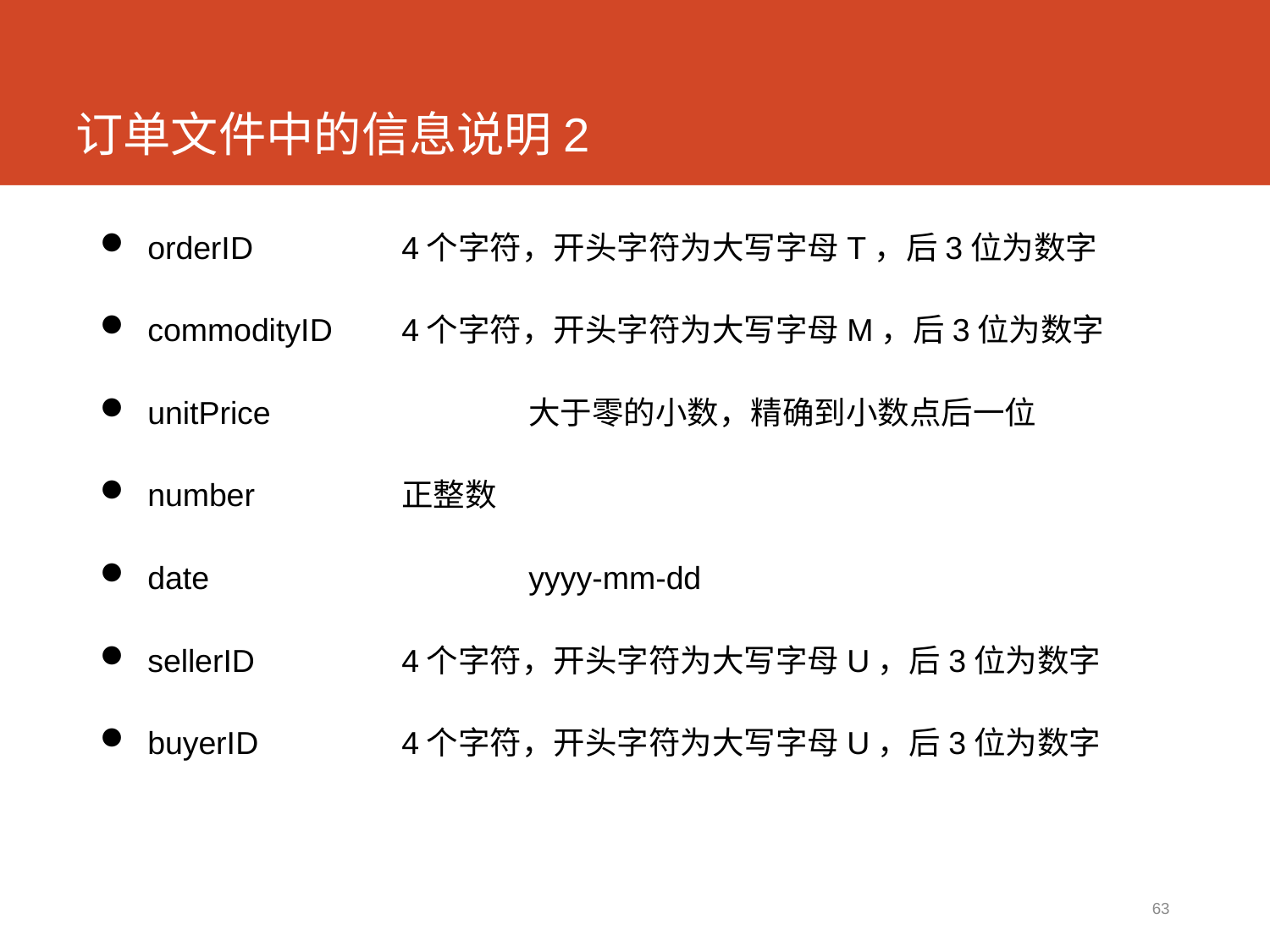

# 订单文件中的信息说明2
orderID          	4个字符，开头字符为大写字母T，后3位为数字
commodityID	4个字符，开头字符为大写字母M，后3位为数字
unitPrice       		大于零的小数，精确到小数点后一位
number		正整数
date 			yyyy-mm-dd
sellerID		4个字符，开头字符为大写字母U，后3位为数字
buyerID		4个字符，开头字符为大写字母U，后3位为数字
63